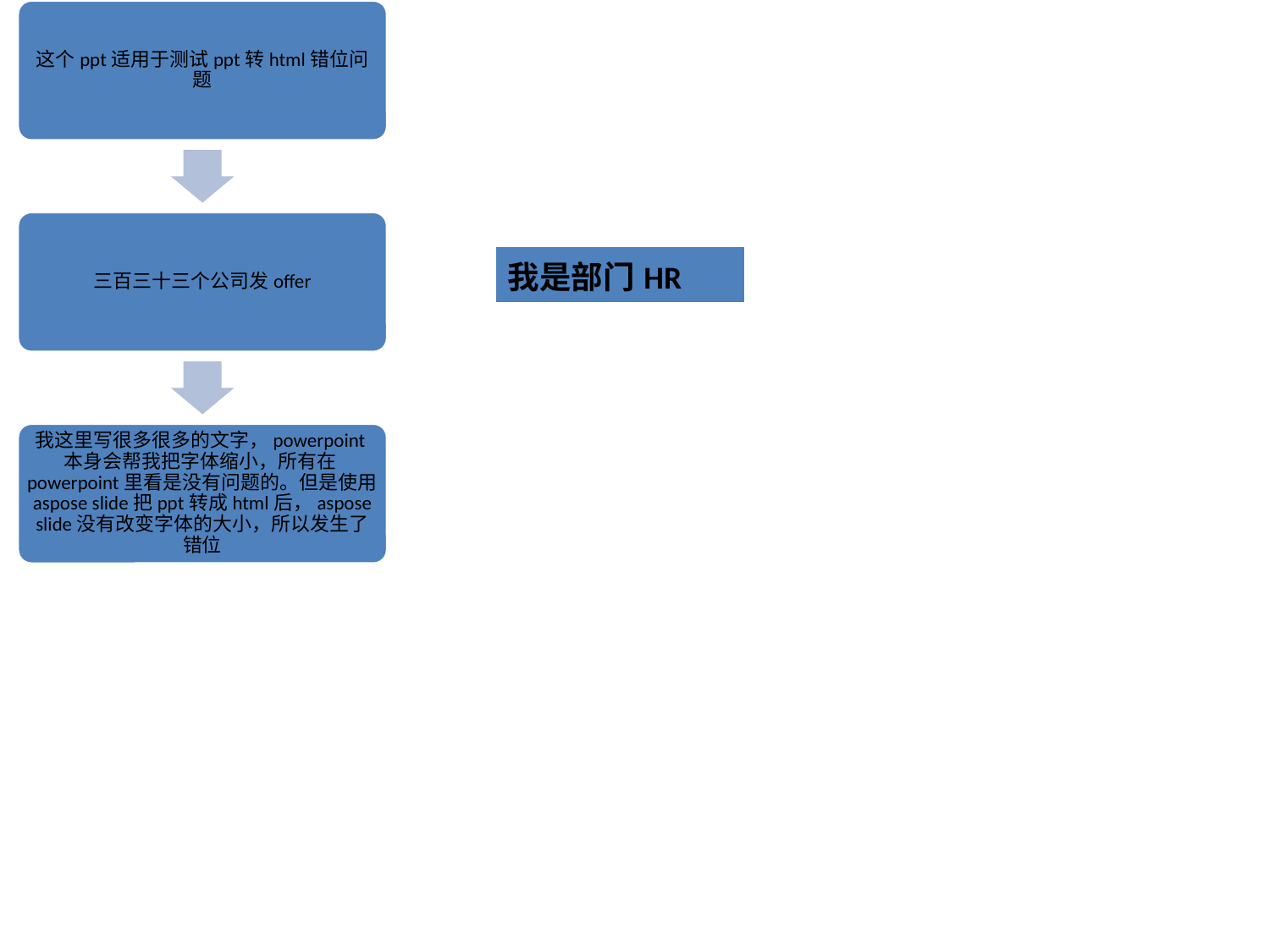

这个ppt适用于测试ppt转html错位问题

三百三十三个公司发offer

我这里写很多很多的文字，powerpoint本身会帮我把字体缩小，所有在powerpoint里看是没有问题的。但是使用aspose slide把ppt转成html后，aspose slide没有改变字体的大小，所以发生了错位
| 我是部门HR |
| --- |